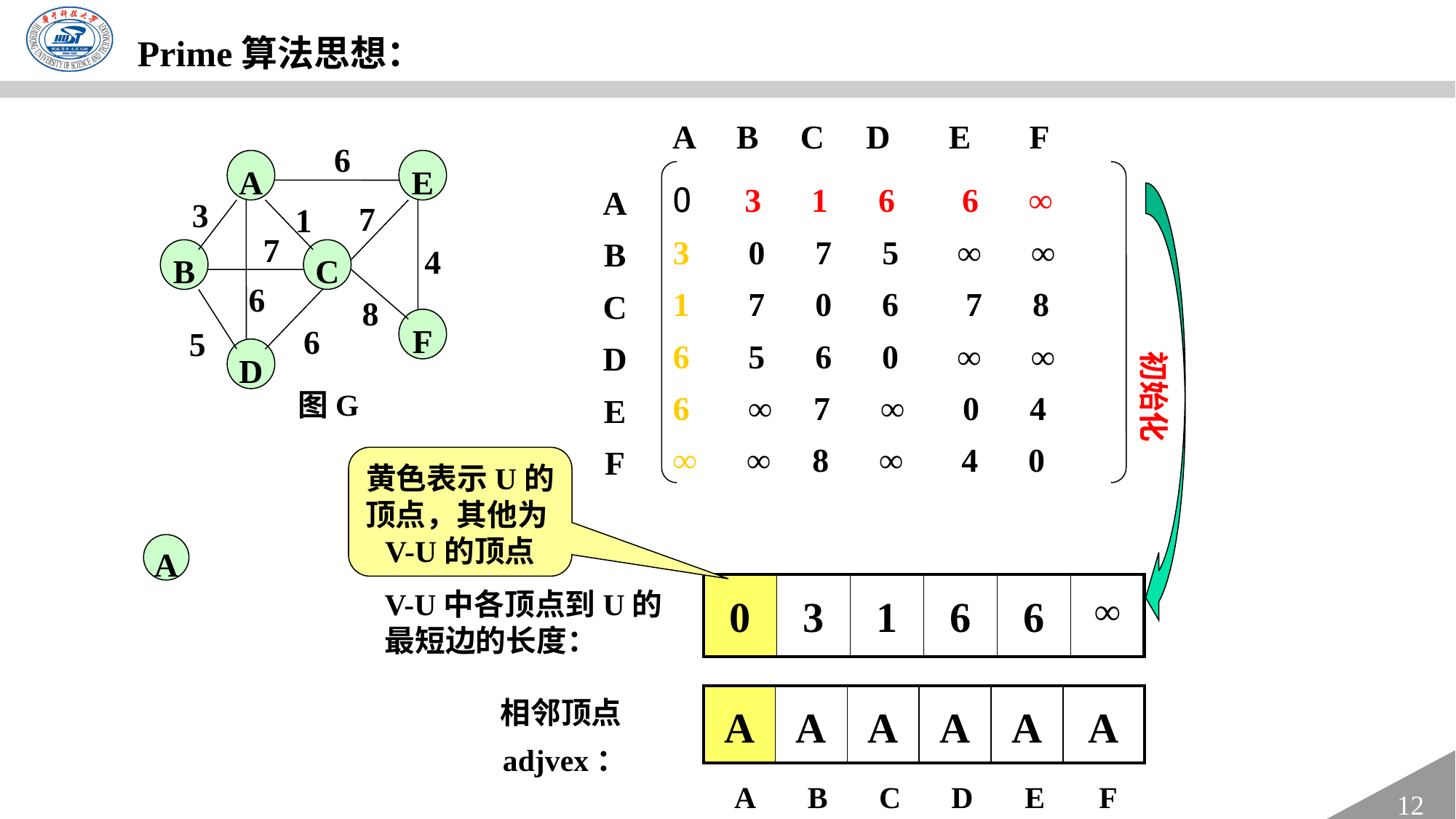

Prime算法思想：
 A     B     C     D       E       F
6
A
E

3
7
1

7
4
B
C
6

8

6
F
5
D
图G

0      3      1      6        6      ∞
3       0      7      5       ∞      ∞
1       7      0      6        7      8
6       5      6      0       ∞      ∞
6       ∞     7      ∞       0      4
∞      ∞     8      ∞       4      0
A
B
C
D
E
F

初始化
黄色表示U的顶点，其他为V-U的顶点
A
| 0 | 3 | 1 | 6 | 6 | ∞ |
| --- | --- | --- | --- | --- | --- |
V-U中各顶点到U的最短边的长度：
相邻顶点adjvex：
| A | A | A | A | A | A |
| --- | --- | --- | --- | --- | --- |
| A | B | C | D | E | F |
| --- | --- | --- | --- | --- | --- |